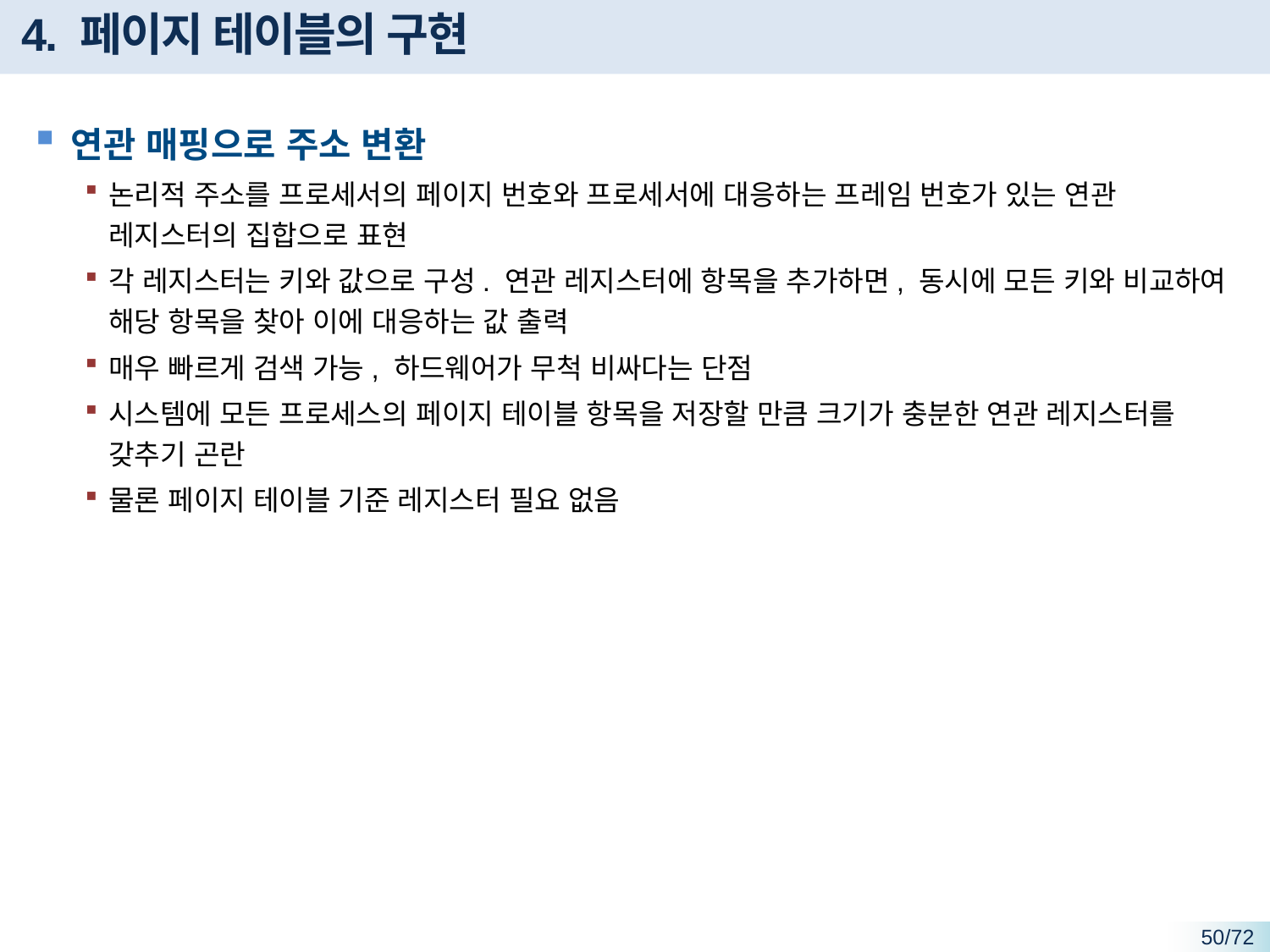

# 4. 페이지 테이블의 구현
연관 매핑으로 주소 변환
논리적 주소를 프로세서의 페이지 번호와 프로세서에 대응하는 프레임 번호가 있는 연관 레지스터의 집합으로 표현
각 레지스터는 키와 값으로 구성. 연관 레지스터에 항목을 추가하면, 동시에 모든 키와 비교하여 해당 항목을 찾아 이에 대응하는 값 출력
매우 빠르게 검색 가능, 하드웨어가 무척 비싸다는 단점
시스템에 모든 프로세스의 페이지 테이블 항목을 저장할 만큼 크기가 충분한 연관 레지스터를 갖추기 곤란
물론 페이지 테이블 기준 레지스터 필요 없음